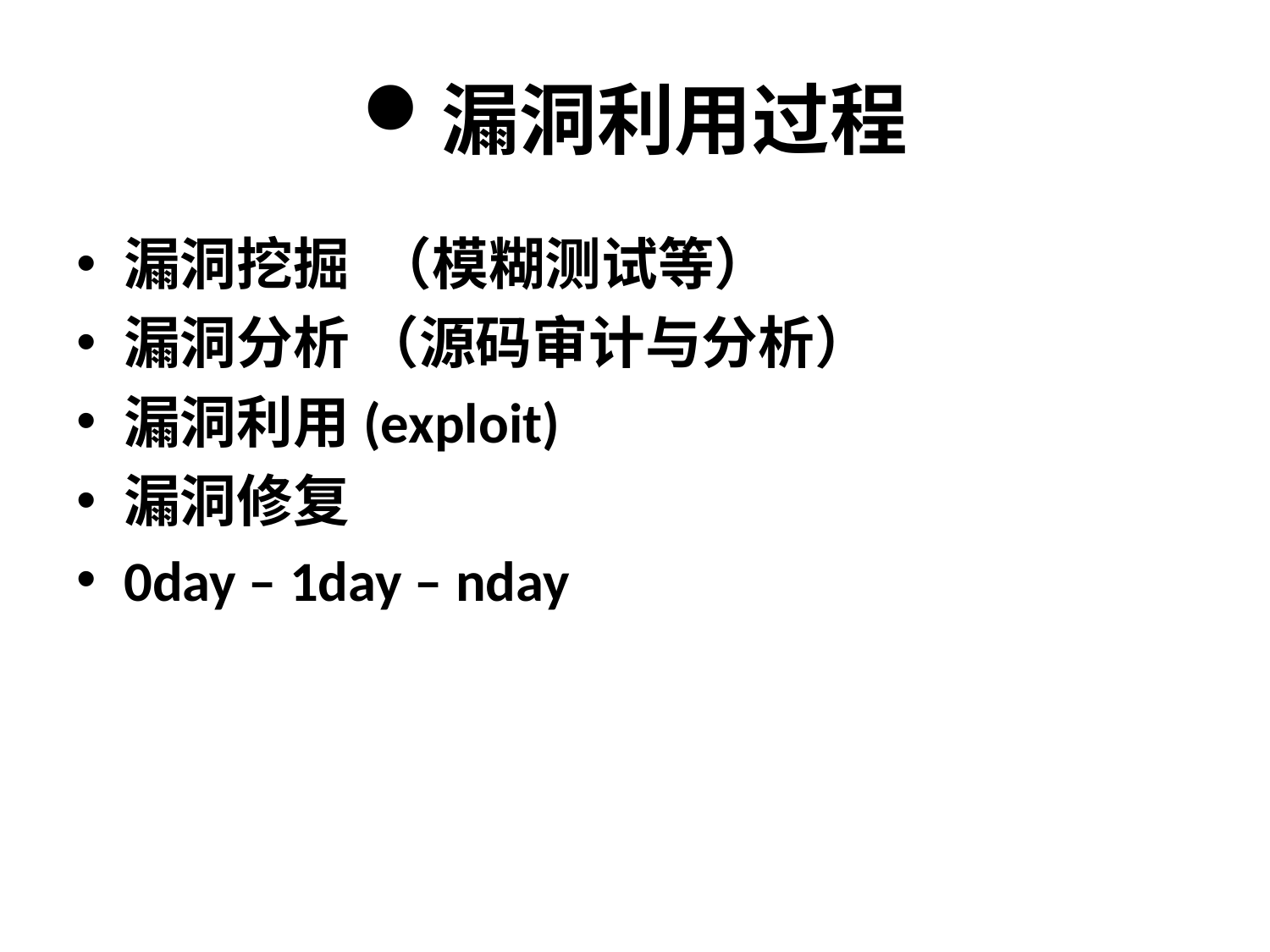

# 漏洞利用过程
漏洞挖掘  （模糊测试等）
漏洞分析 （源码审计与分析）
漏洞利用(exploit)
漏洞修复
0day – 1day – nday